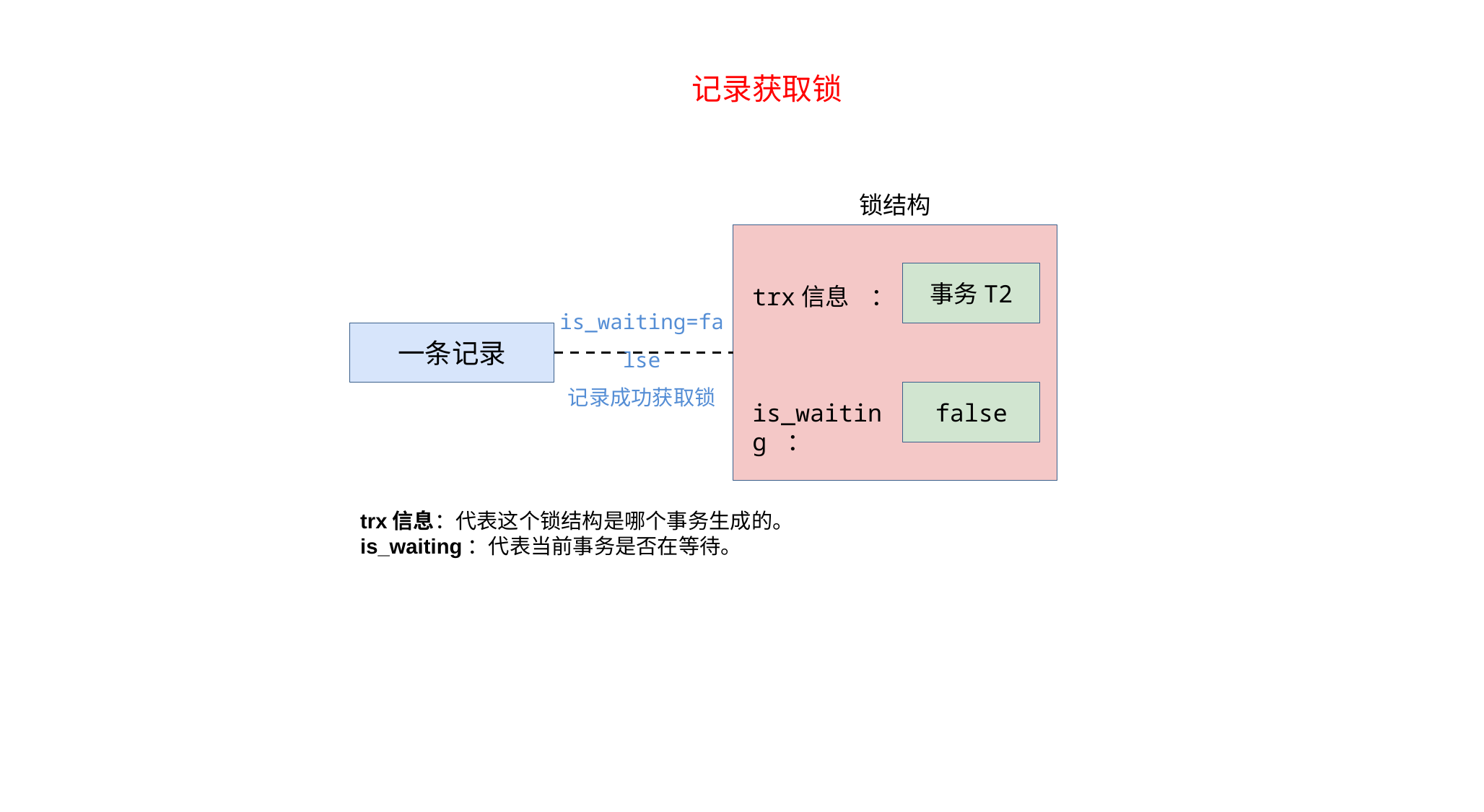

记录获取锁
锁结构

事务T2
trx信息    ：
is_waiting=false
记录成功获取锁
一条记录
false
is_waiting ：
trx信息：代表这个锁结构是哪个事务生成的。
is_waiting：代表当前事务是否在等待。